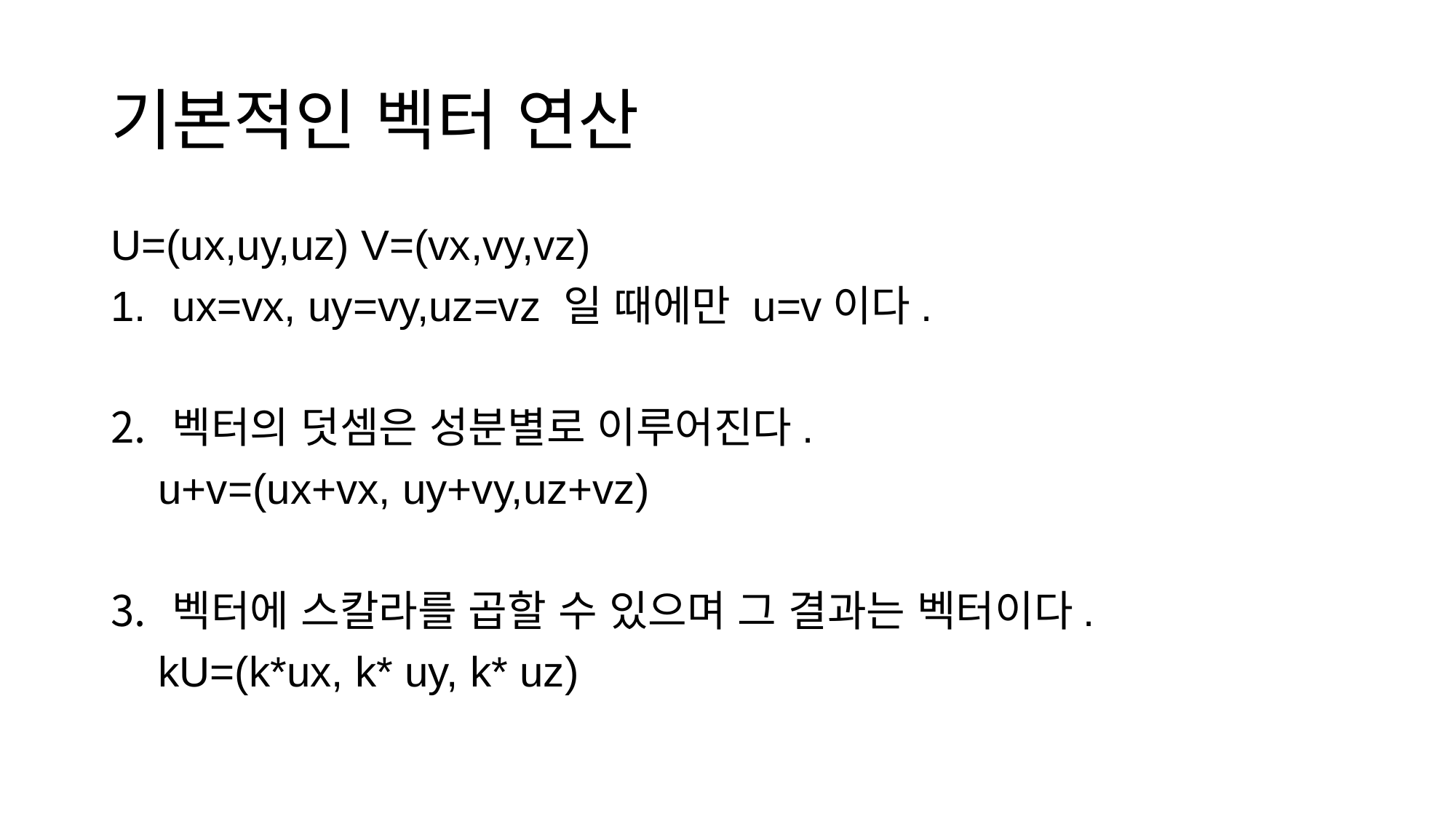

# 기본적인 벡터 연산
U=(ux,uy,uz) V=(vx,vy,vz)
ux=vx, uy=vy,uz=vz 일 때에만 u=v이다.

벡터의 덧셈은 성분별로 이루어진다.
    u+v=(ux+vx, uy+vy,uz+vz)

벡터에 스칼라를 곱할 수 있으며 그 결과는 벡터이다.
    kU=(k*ux, k* uy, k* uz)